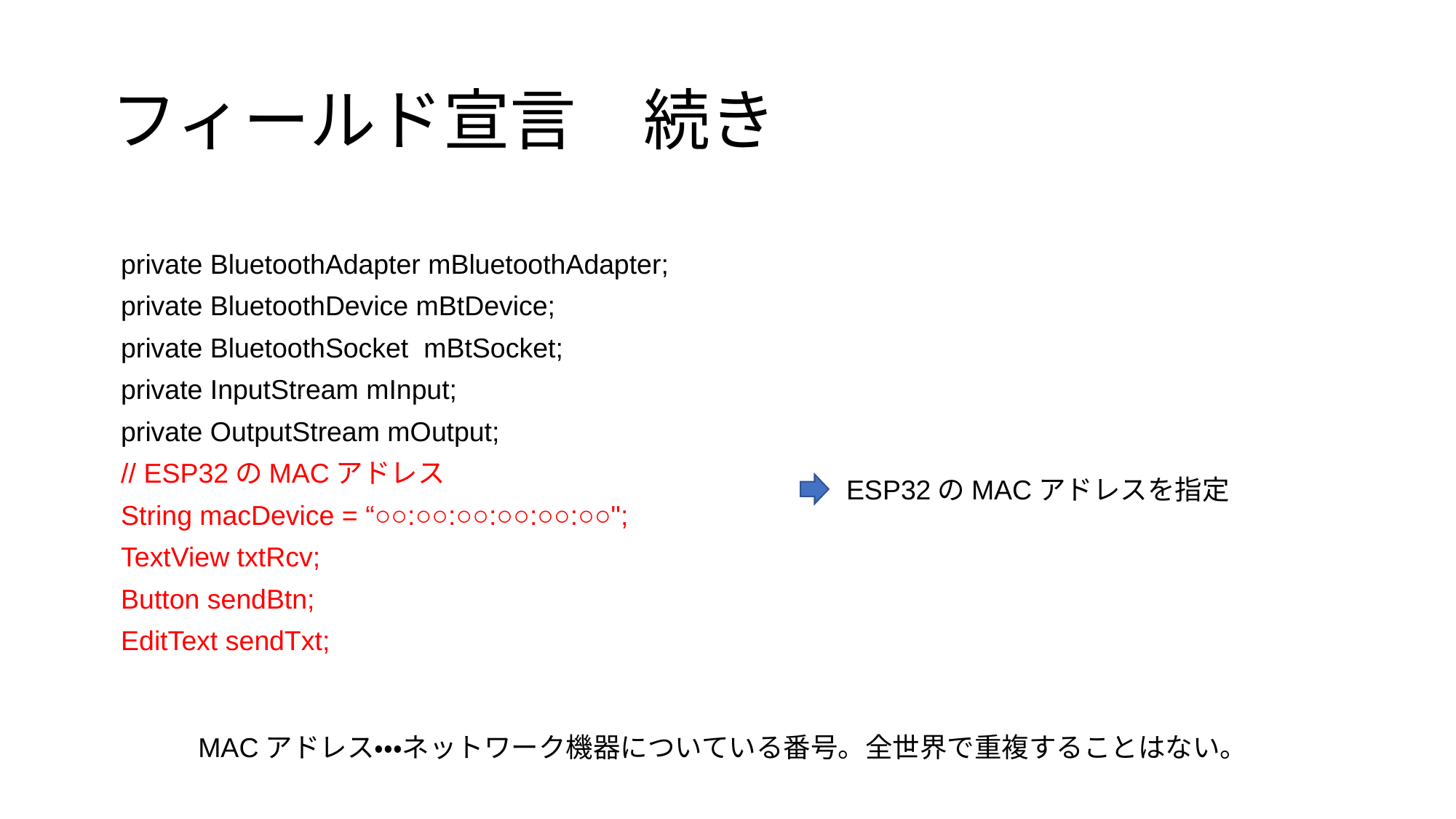

# フィールド宣言　続き
    private BluetoothAdapter mBluetoothAdapter;
    private BluetoothDevice mBtDevice;
    private BluetoothSocket  mBtSocket;
    private InputStream mInput;
    private OutputStream mOutput;
    // ESP32のMACアドレス
    String macDevice = “○○:○○:○○:○○:○○:○○";
    TextView txtRcv;
    Button sendBtn;
    EditText sendTxt;
ESP32のMACアドレスを指定

MACアドレス・・・ネットワーク機器についている番号。全世界で重複することはない。